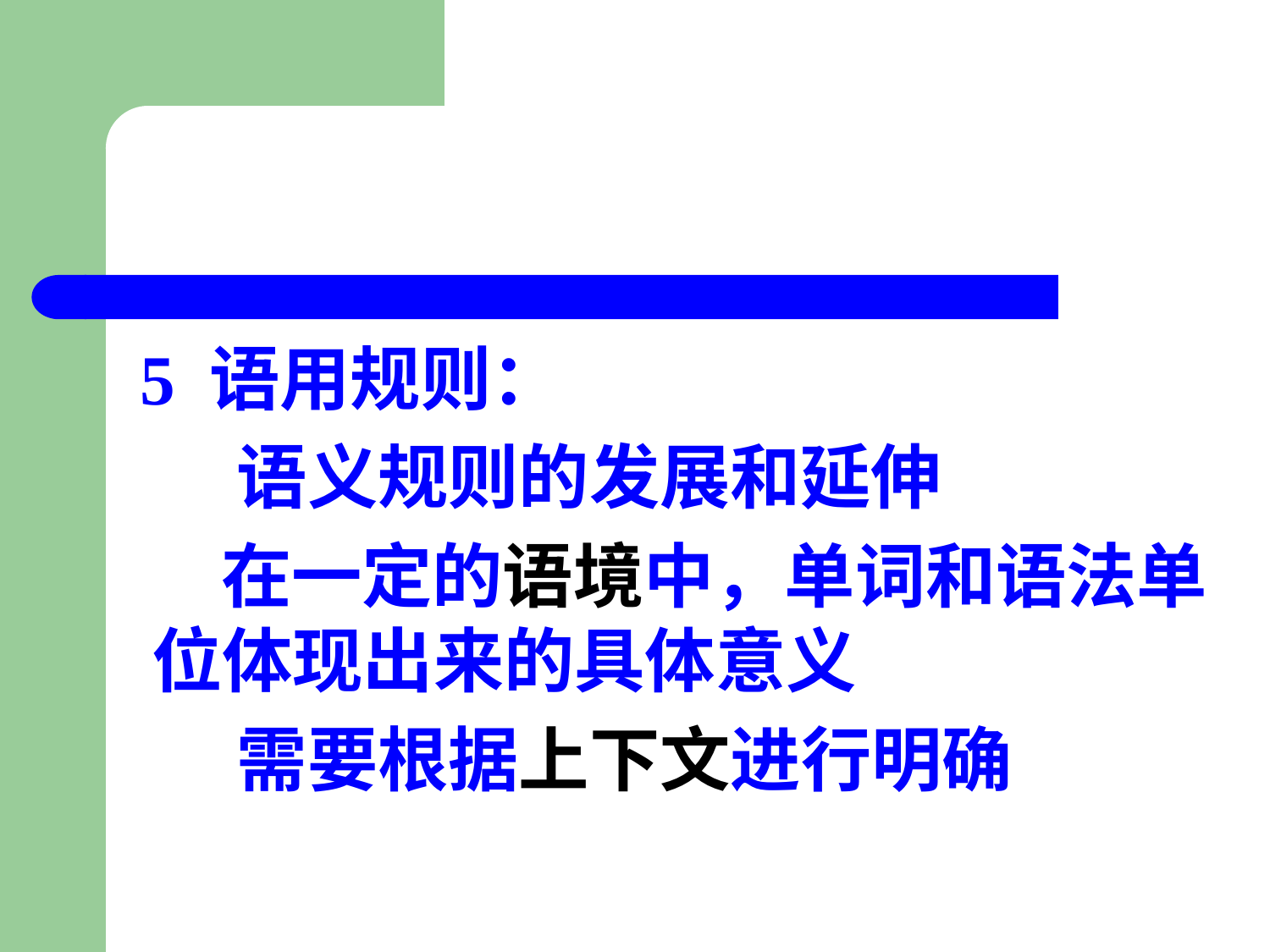

#
5 语用规则：
     语义规则的发展和延伸
    在一定的语境中，单词和语法单位体现出来的具体意义
     需要根据上下文进行明确